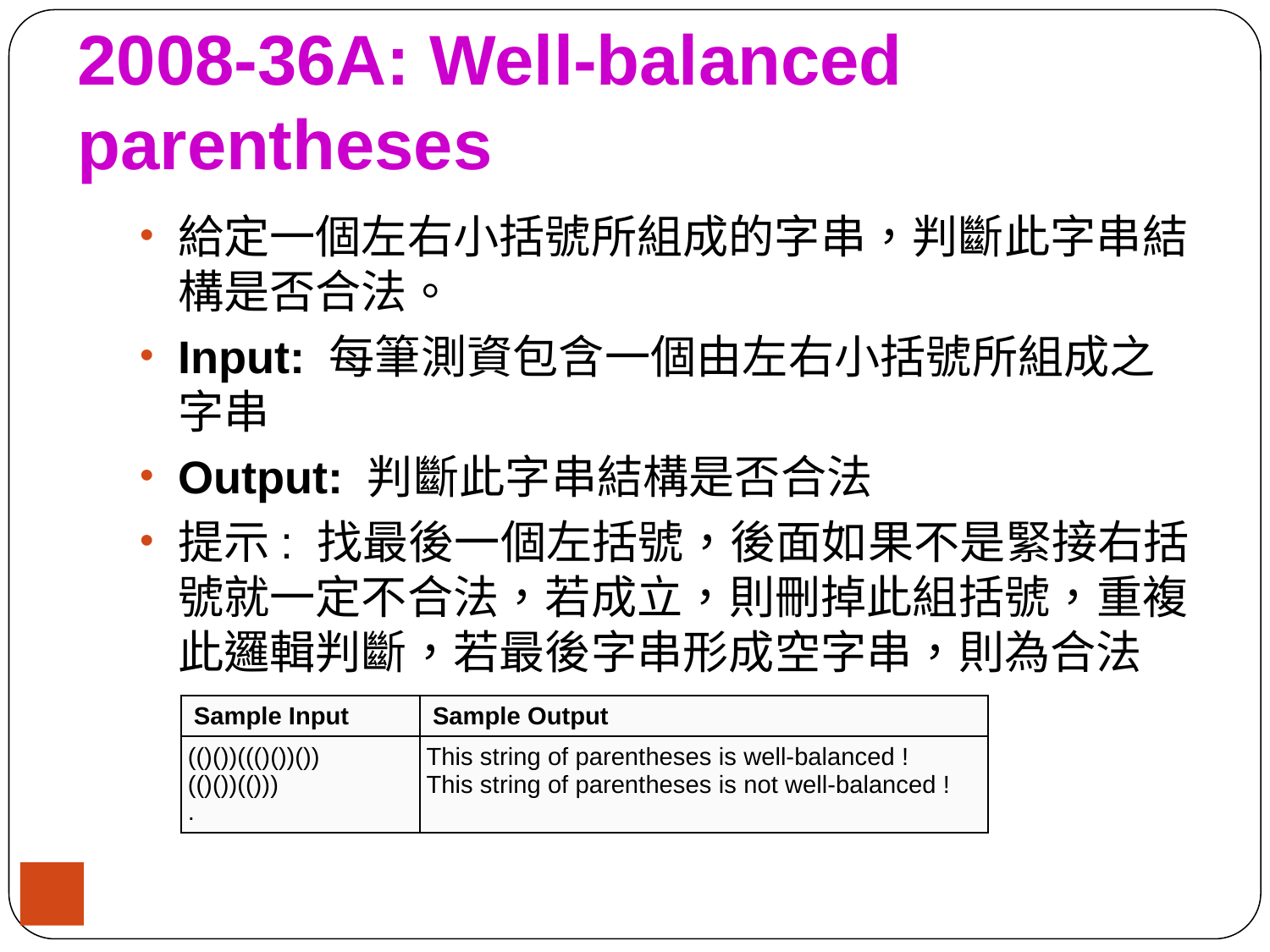

# 2008-36A: Well-balanced parentheses
給定一個左右小括號所組成的字串，判斷此字串結構是否合法。
Input: 每筆測資包含一個由左右小括號所組成之字串
Output: 判斷此字串結構是否合法
提示: 找最後一個左括號，後面如果不是緊接右括號就一定不合法，若成立，則刪掉此組括號，重複此邏輯判斷，若最後字串形成空字串，則為合法
| Sample Input | Sample Output |
| --- | --- |
| (()())((()())()) (()())(())) . | This string of parentheses is well-balanced ! This string of parentheses is not well-balanced ! |